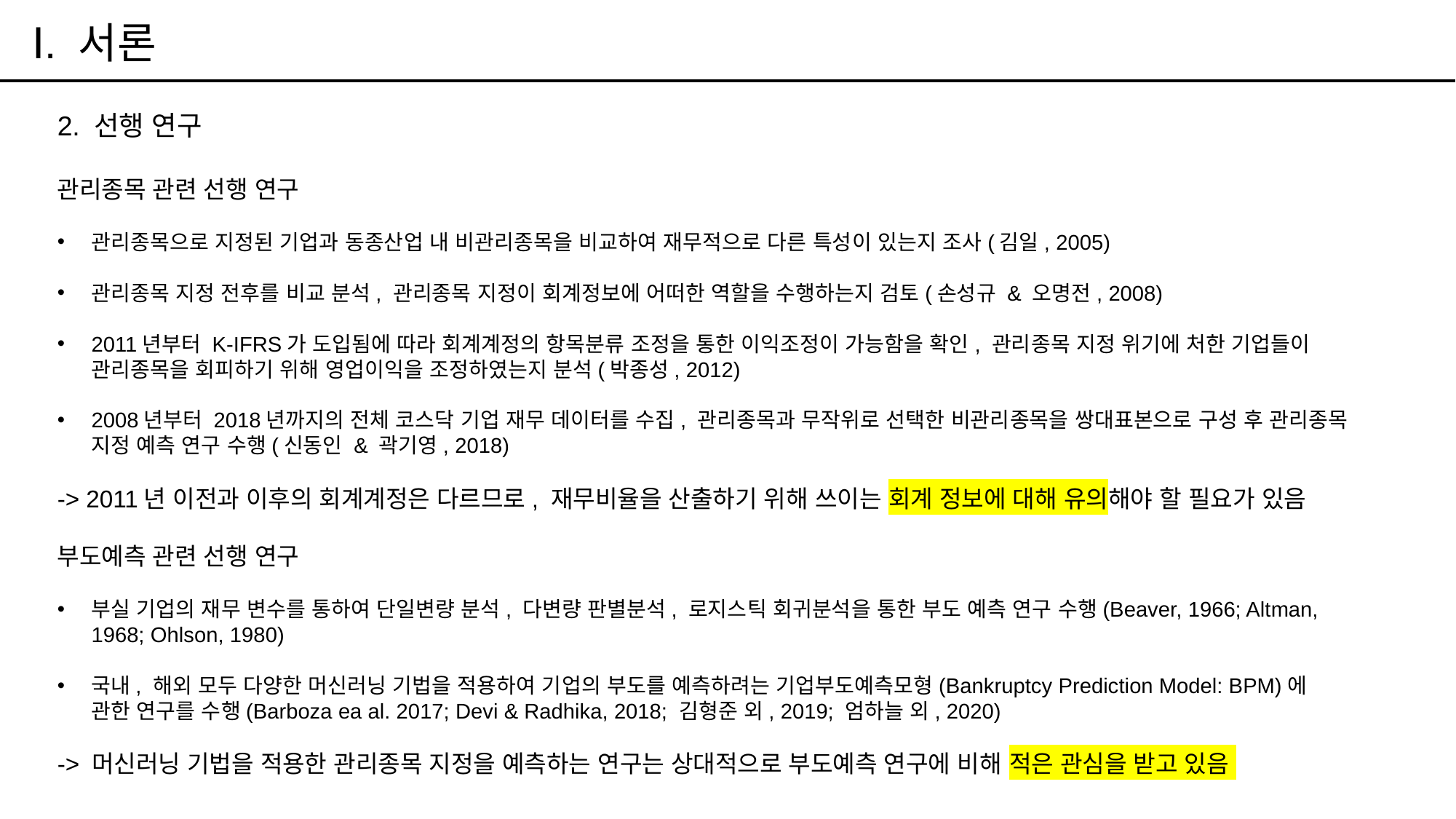

Ⅰ. 서론
2. 선행 연구
관리종목 관련 선행 연구

관리종목으로 지정된 기업과 동종산업 내 비관리종목을 비교하여 재무적으로 다른 특성이 있는지 조사(김일, 2005)

관리종목 지정 전후를 비교 분석, 관리종목 지정이 회계정보에 어떠한 역할을 수행하는지 검토(손성규 & 오명전, 2008)

2011년부터 K-IFRS가 도입됨에 따라 회계계정의 항목분류 조정을 통한 이익조정이 가능함을 확인, 관리종목 지정 위기에 처한 기업들이 관리종목을 회피하기 위해 영업이익을 조정하였는지 분석(박종성, 2012)

2008년부터 2018년까지의 전체 코스닥 기업 재무 데이터를 수집, 관리종목과 무작위로 선택한 비관리종목을 쌍대표본으로 구성 후 관리종목 지정 예측 연구 수행(신동인 & 곽기영, 2018)

-> 2011년 이전과 이후의 회계계정은 다르므로, 재무비율을 산출하기 위해 쓰이는 회계 정보에 대해 유의해야 할 필요가 있음

부도예측 관련 선행 연구

부실 기업의 재무 변수를 통하여 단일변량 분석, 다변량 판별분석, 로지스틱 회귀분석을 통한 부도 예측 연구 수행(Beaver, 1966; Altman, 1968; Ohlson, 1980)

국내, 해외 모두 다양한 머신러닝 기법을 적용하여 기업의 부도를 예측하려는 기업부도예측모형(Bankruptcy Prediction Model: BPM)에 관한 연구를 수행(Barboza ea al. 2017; Devi & Radhika, 2018; 김형준 외, 2019; 엄하늘 외, 2020)

-> 머신러닝 기법을 적용한 관리종목 지정을 예측하는 연구는 상대적으로 부도예측 연구에 비해 적은 관심을 받고 있음